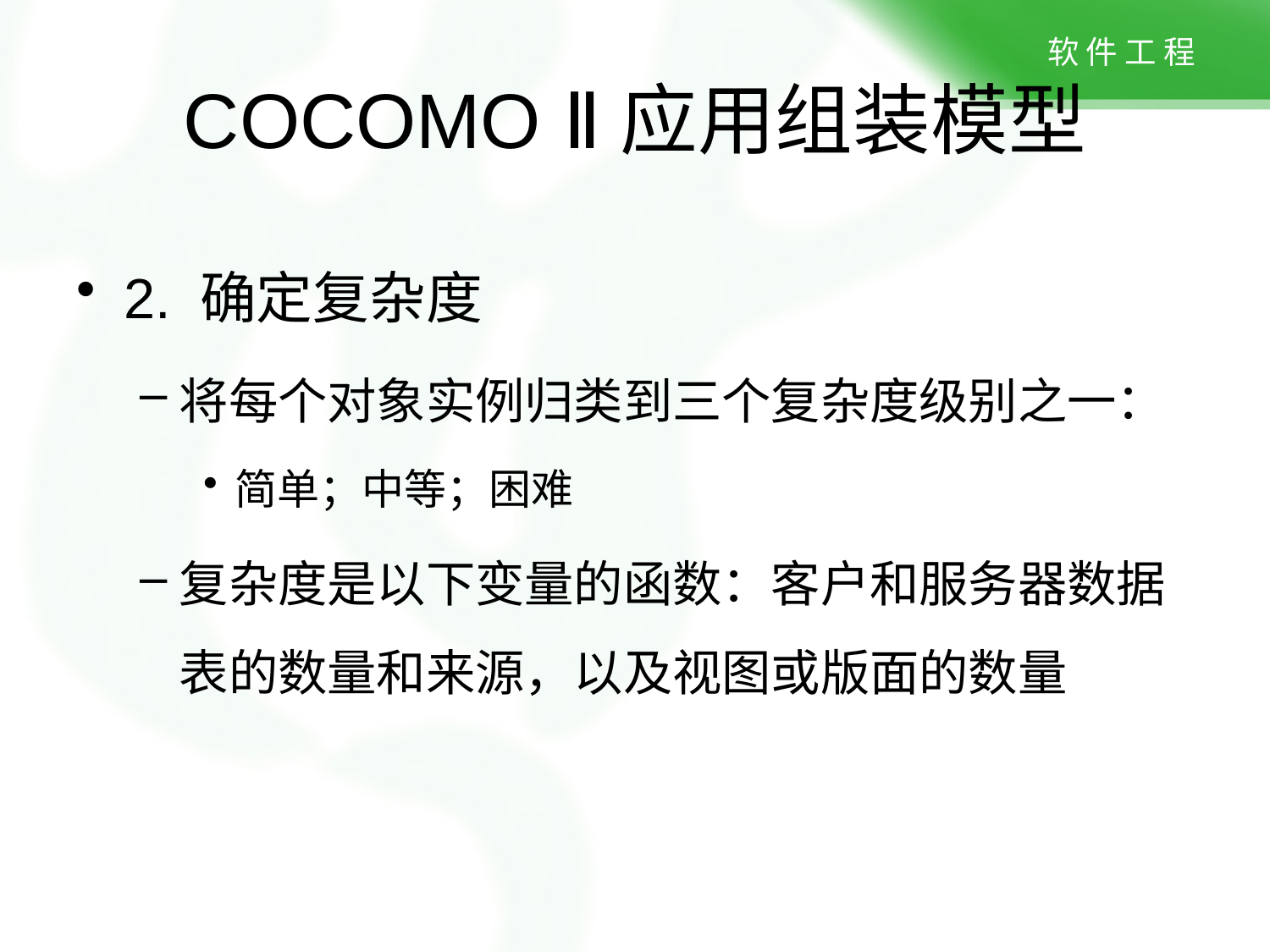

# COCOMO Ⅱ应用组装模型
2. 确定复杂度
将每个对象实例归类到三个复杂度级别之一：
简单；中等；困难
复杂度是以下变量的函数：客户和服务器数据表的数量和来源，以及视图或版面的数量